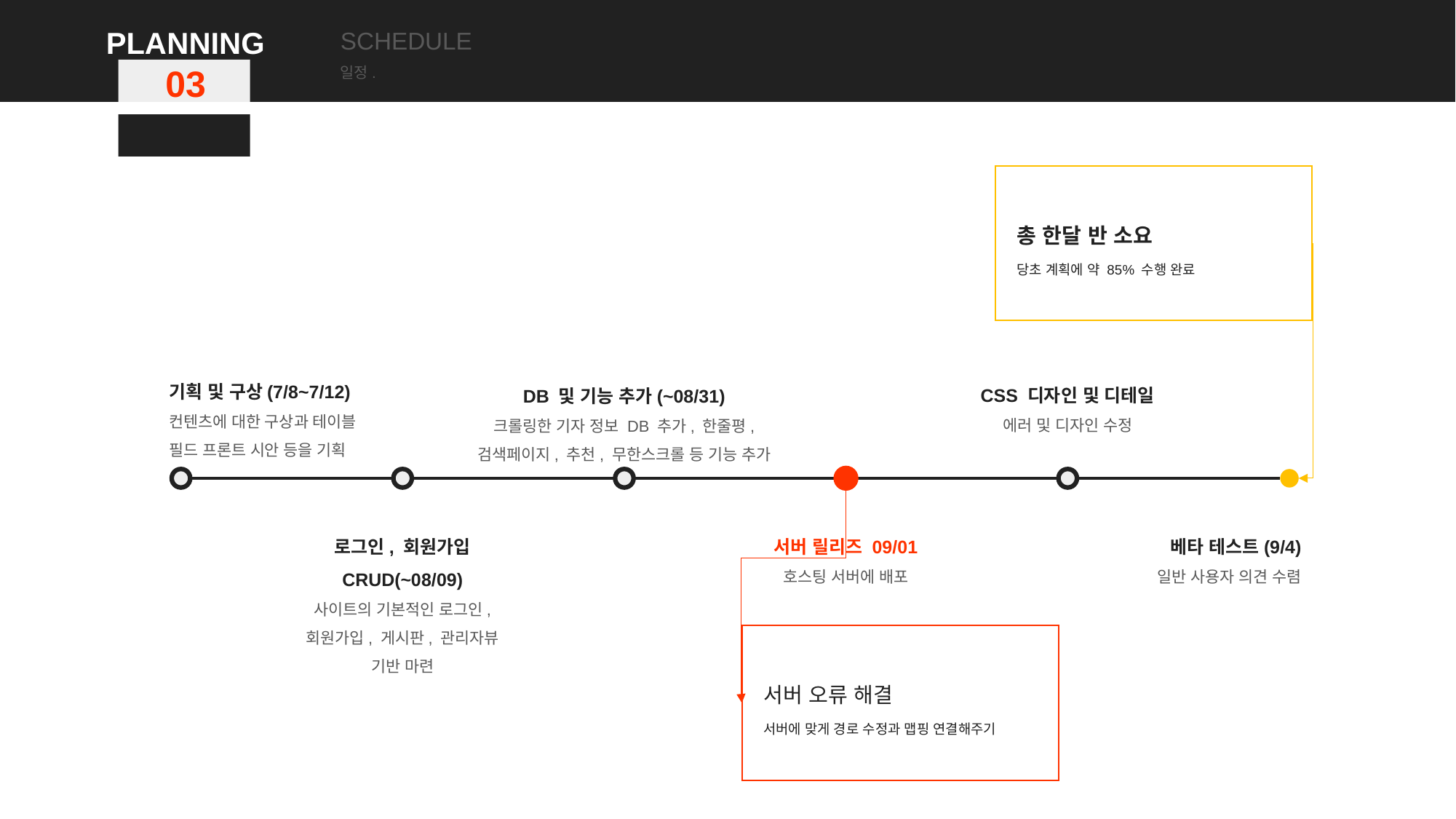

PLANNING
SCHEDULE
일정.
03

총 한달 반 소요

당초 계획에 약 85% 수행 완료
기획 및 구상(7/8~7/12)
컨텐츠에 대한 구상과 테이블
필드 프론트 시안 등을 기획
CSS 디자인 및 디테일
에러 및 디자인 수정
DB 및 기능 추가(~08/31)
크롤링한 기자 정보 DB 추가, 한줄평, 검색페이지, 추천, 무한스크롤 등 기능 추가

서버 오류 해결

서버에 맞게 경로 수정과 맵핑 연결해주기

베타 테스트(9/4)
일반 사용자 의견 수렴
로그인, 회원가입 CRUD(~08/09)
사이트의 기본적인 로그인, 회원가입, 게시판, 관리자뷰 기반 마련
서버 릴리즈 09/01
호스팅 서버에 배포